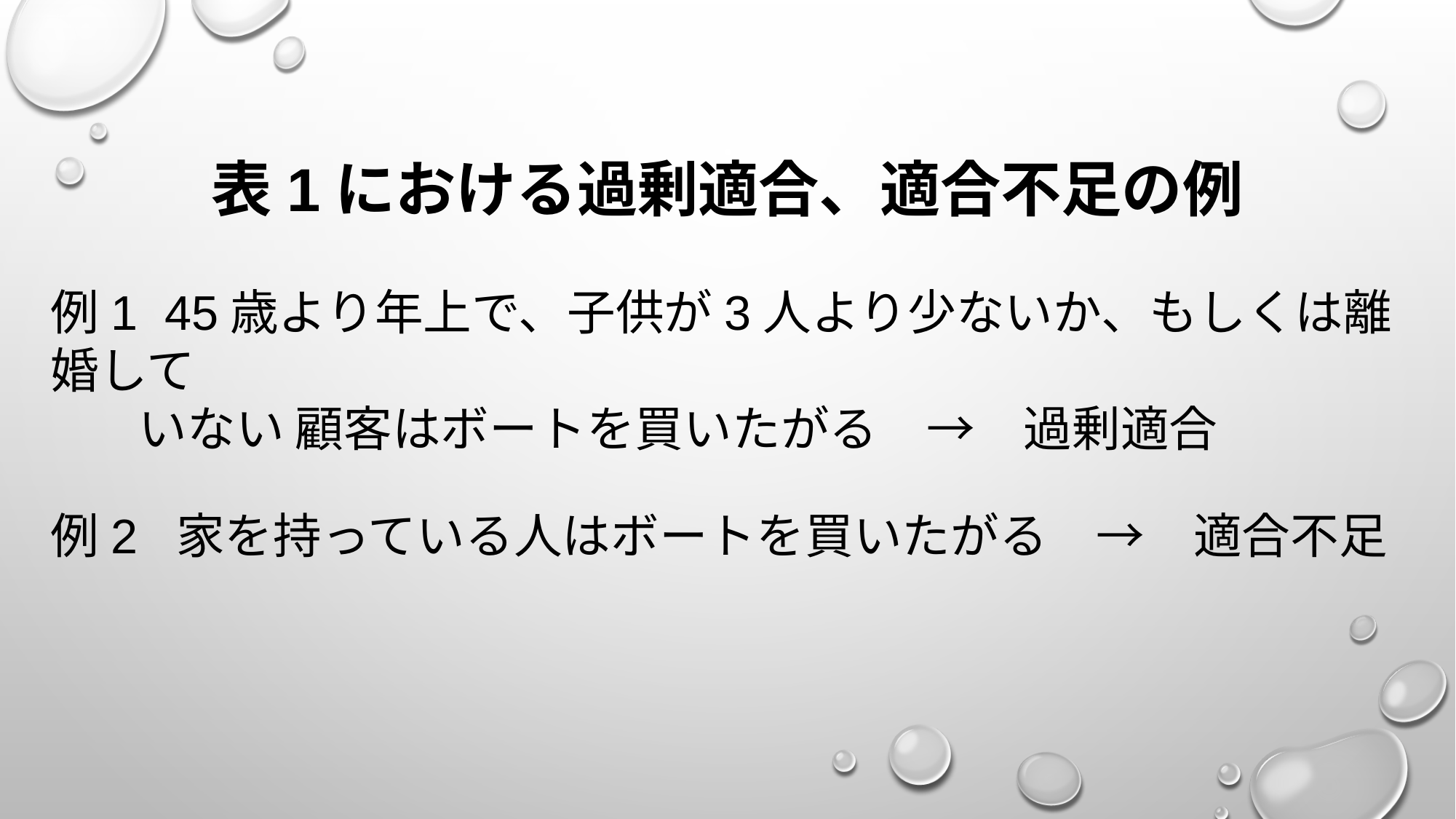

表1における過剰適合、適合不足の例

例1  45歳より年上で、子供が3人より少ないか、もしくは離婚して
       いない 顧客はボートを買いたがる　→　過剰適合

例2  家を持っている人はボートを買いたがる　→　適合不足